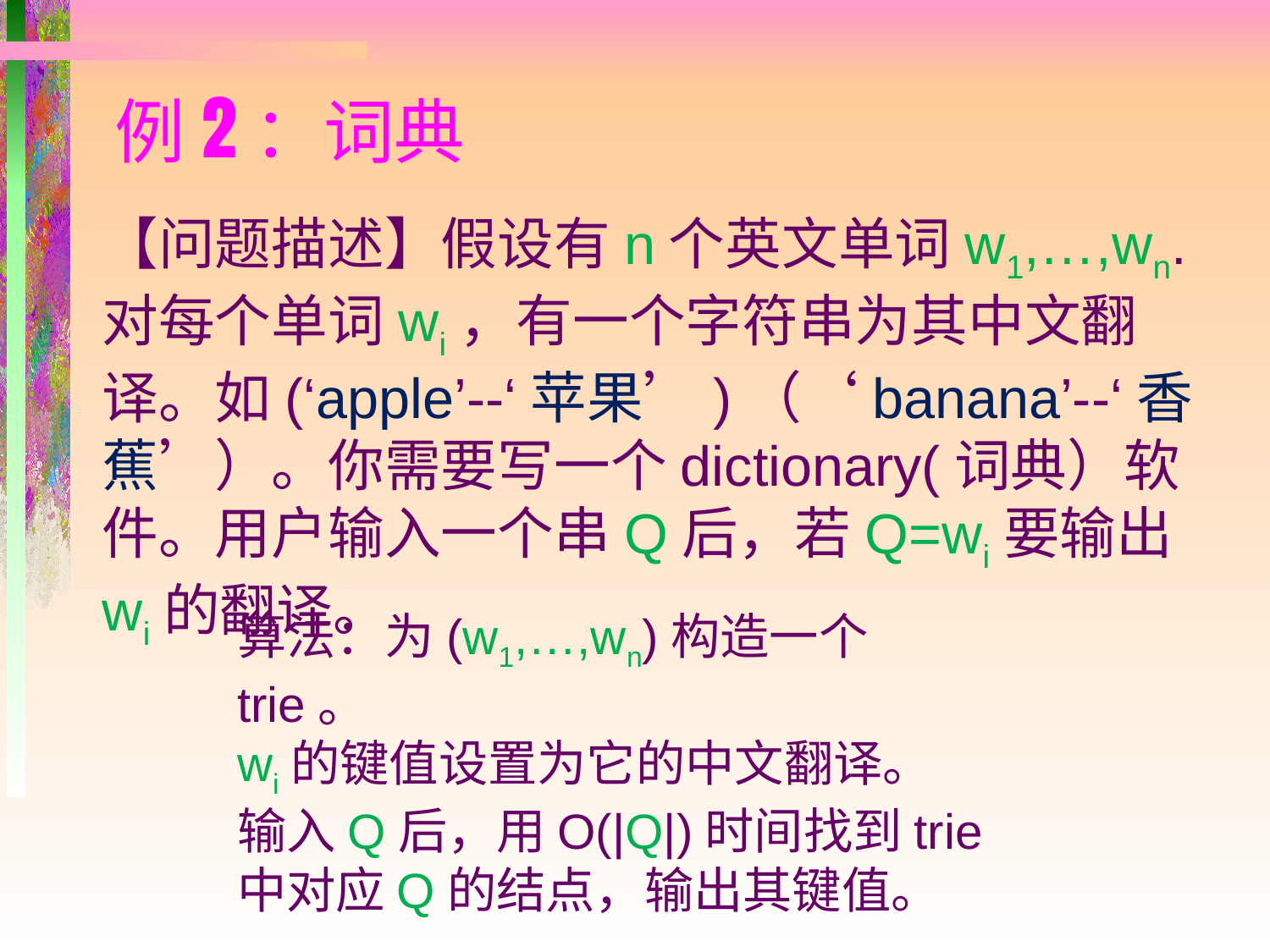

# 例2：词典
【问题描述】假设有n个英文单词w1,…,wn.对每个单词wi，有一个字符串为其中文翻译。如(‘apple’--‘苹果’)（‘banana’--‘香蕉’）。你需要写一个dictionary(词典）软件。用户输入一个串Q后，若Q=wi要输出wi的翻译。
算法：为(w1,…,wn)构造一个trie。
wi的键值设置为它的中文翻译。
输入Q后，用O(|Q|)时间找到trie中对应Q的结点，输出其键值。